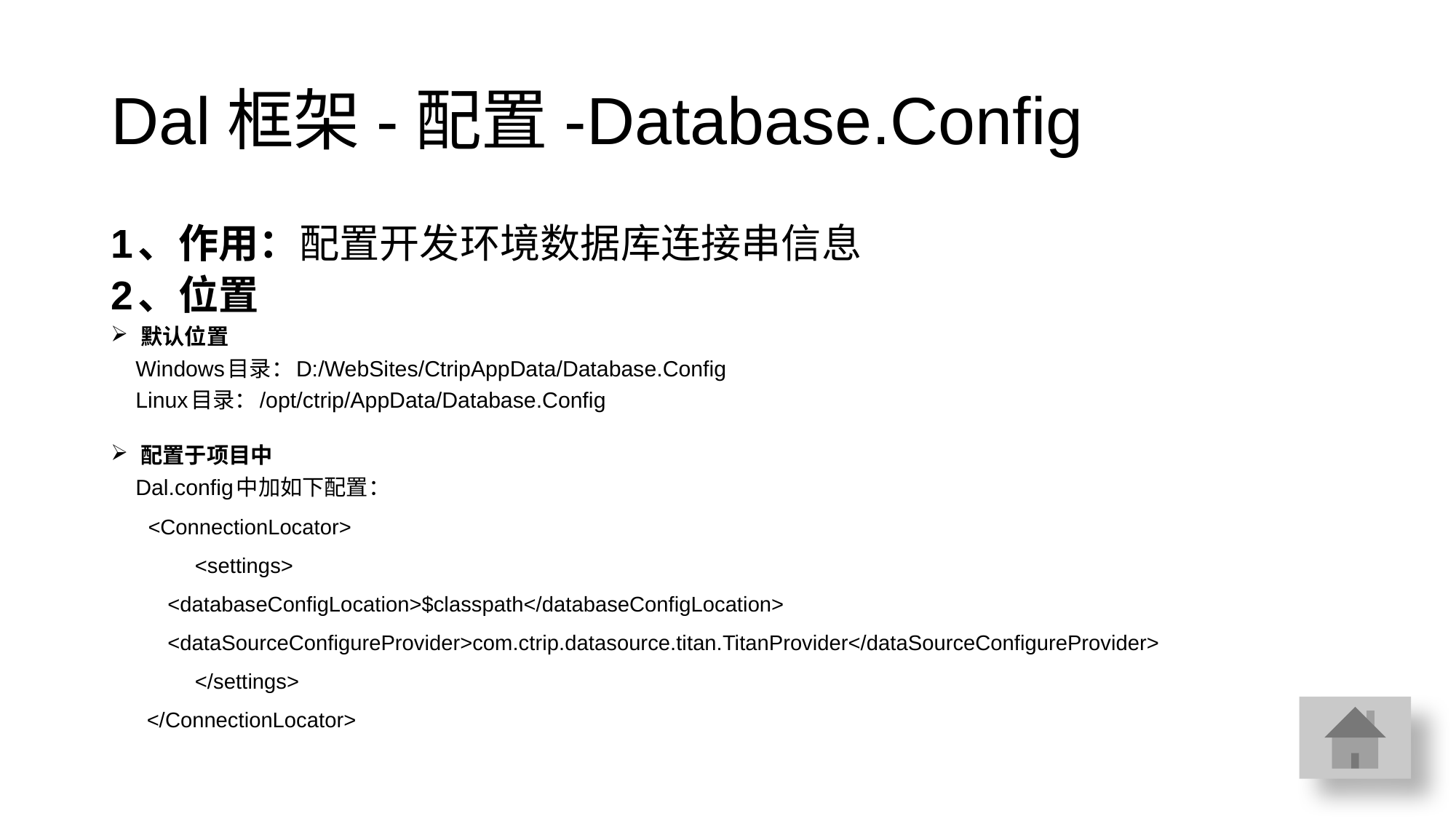

# Dal框架-配置-Database.Config
1、作用：配置开发环境数据库连接串信息
2、位置
默认位置
    Windows目录：D:/WebSites/CtripAppData/Database.Config
    Linux目录：/opt/ctrip/AppData/Database.Config
配置于项目中
    Dal.config中加如下配置：
      <ConnectionLocator>
              <settings>
	<databaseConfigLocation>$classpath</databaseConfigLocation>
	<dataSourceConfigureProvider>com.ctrip.datasource.titan.TitanProvider</dataSourceConfigureProvider>
              </settings>
      </ConnectionLocator>